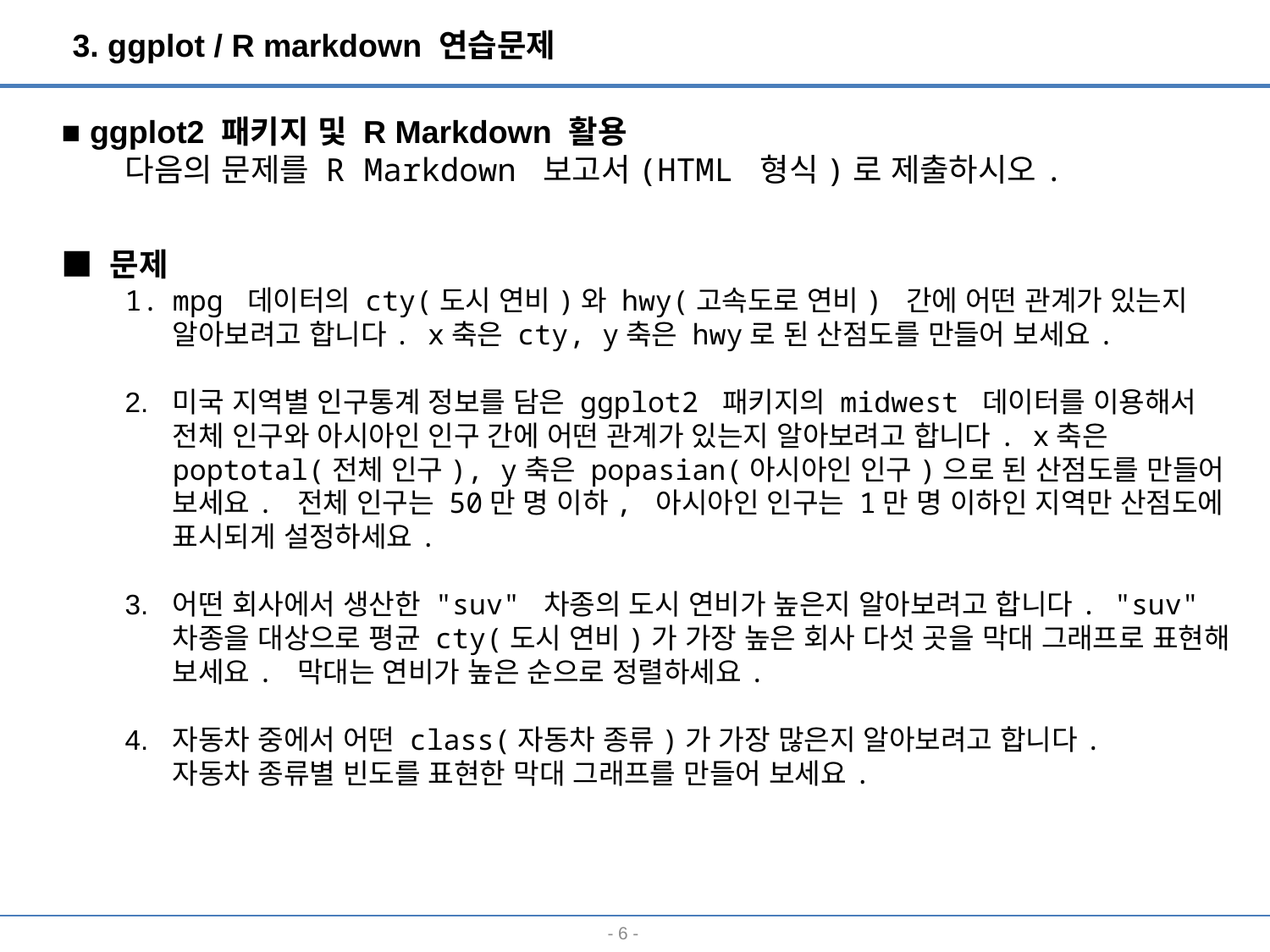

3. ggplot / R markdown 연습문제
■ ggplot2 패키지 및 R Markdown 활용
다음의 문제를 R Markdown 보고서(HTML 형식)로 제출하시오.

■ 문제
mpg 데이터의 cty(도시 연비)와 hwy(고속도로 연비) 간에 어떤 관계가 있는지 알아보려고 합니다. x축은 cty, y축은 hwy로 된 산점도를 만들어 보세요.

미국 지역별 인구통계 정보를 담은 ggplot2 패키지의 midwest 데이터를 이용해서 전체 인구와 아시아인 인구 간에 어떤 관계가 있는지 알아보려고 합니다. x축은 poptotal(전체 인구), y축은 popasian(아시아인 인구)으로 된 산점도를 만들어 보세요. 전체 인구는 50만 명 이하, 아시아인 인구는 1만 명 이하인 지역만 산점도에 표시되게 설정하세요.

어떤 회사에서 생산한 "suv" 차종의 도시 연비가 높은지 알아보려고 합니다. "suv" 차종을 대상으로 평균 cty(도시 연비)가 가장 높은 회사 다섯 곳을 막대 그래프로 표현해 보세요. 막대는 연비가 높은 순으로 정렬하세요.

자동차 중에서 어떤 class(자동차 종류)가 가장 많은지 알아보려고 합니다.
자동차 종류별 빈도를 표현한 막대 그래프를 만들어 보세요.
- 6 -